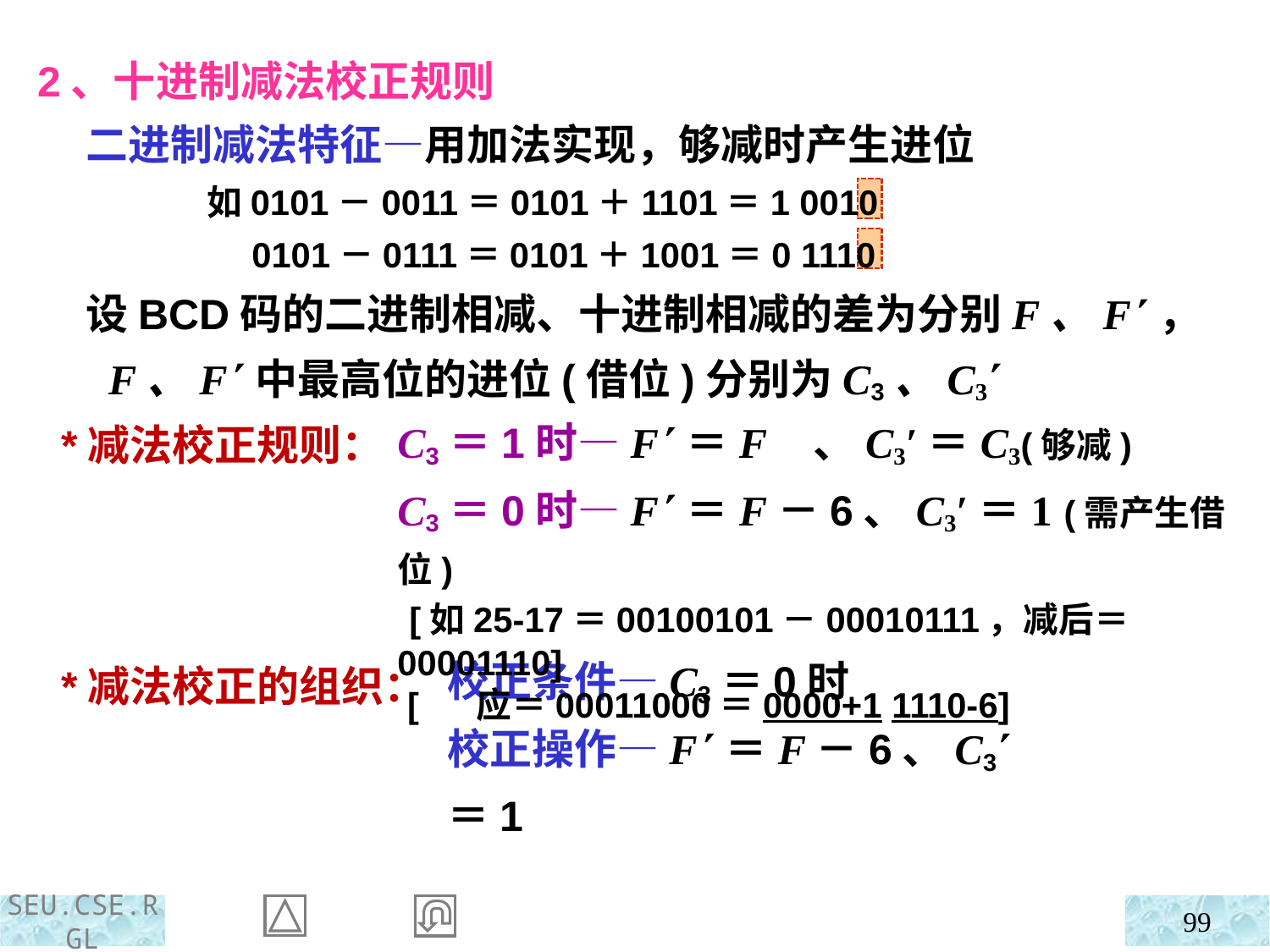

2、十进制减法校正规则
    二进制减法特征—用加法实现，够减时产生进位
                    如0101－0011＝0101＋1101＝1 0010
                      0101－0111＝0101＋1001＝0 1110
    设BCD码的二进制相减、十进制相减的差为分别F、F ′，
      F、F ′中最高位的进位(借位)分别为C3、C3′
  *减法校正规则：

  *减法校正的组织：

C3＝1时—F ′＝F   、C3′＝C3(够减)
C3＝0时—F ′＝F－6、C3′＝1 (需产生借位)
 [如25-17＝00100101－00010111，减后＝00001110]
 [     应＝00011000＝0000+1 1110-6]
校正条件—C3＝0时
校正操作—F ′＝F－6、C3′＝1

99